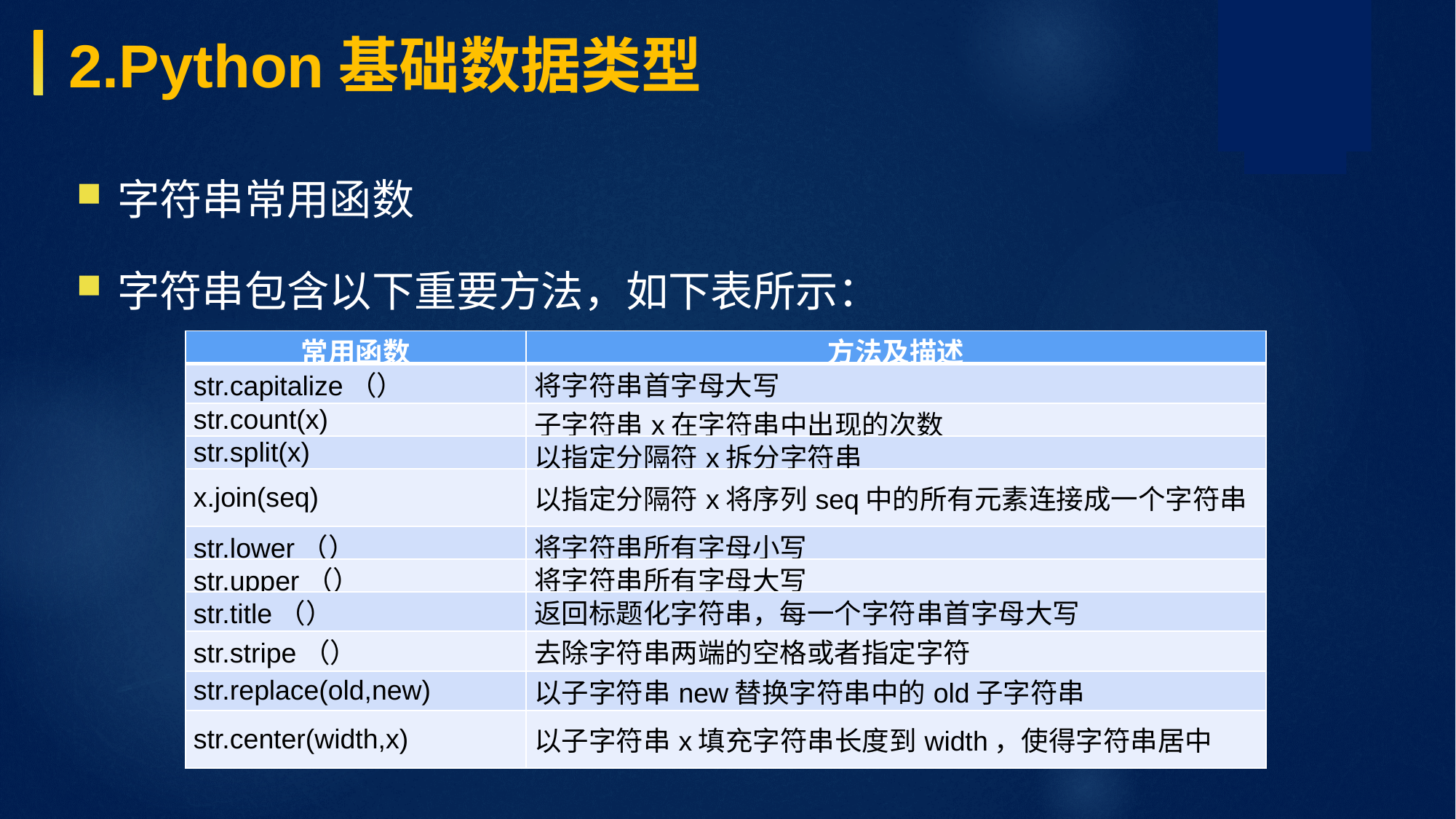

2.Python基础数据类型
字符串常用函数
字符串包含以下重要方法，如下表所示：

| 常用函数 | 方法及描述 |
| --- | --- |
| str.capitalize（） | 将字符串首字母大写 |
| str.count(x) | 子字符串x在字符串中出现的次数 |
| str.split(x) | 以指定分隔符x拆分字符串 |
| x.join(seq) | 以指定分隔符x将序列seq中的所有元素连接成一个字符串 |
| str.lower（） | 将字符串所有字母小写 |
| str.upper（） | 将字符串所有字母大写 |
| str.title（） | 返回标题化字符串，每一个字符串首字母大写 |
| str.stripe（） | 去除字符串两端的空格或者指定字符 |
| str.replace(old,new) | 以子字符串new替换字符串中的old子字符串 |
| str.center(width,x) | 以子字符串x填充字符串长度到width，使得字符串居中 |